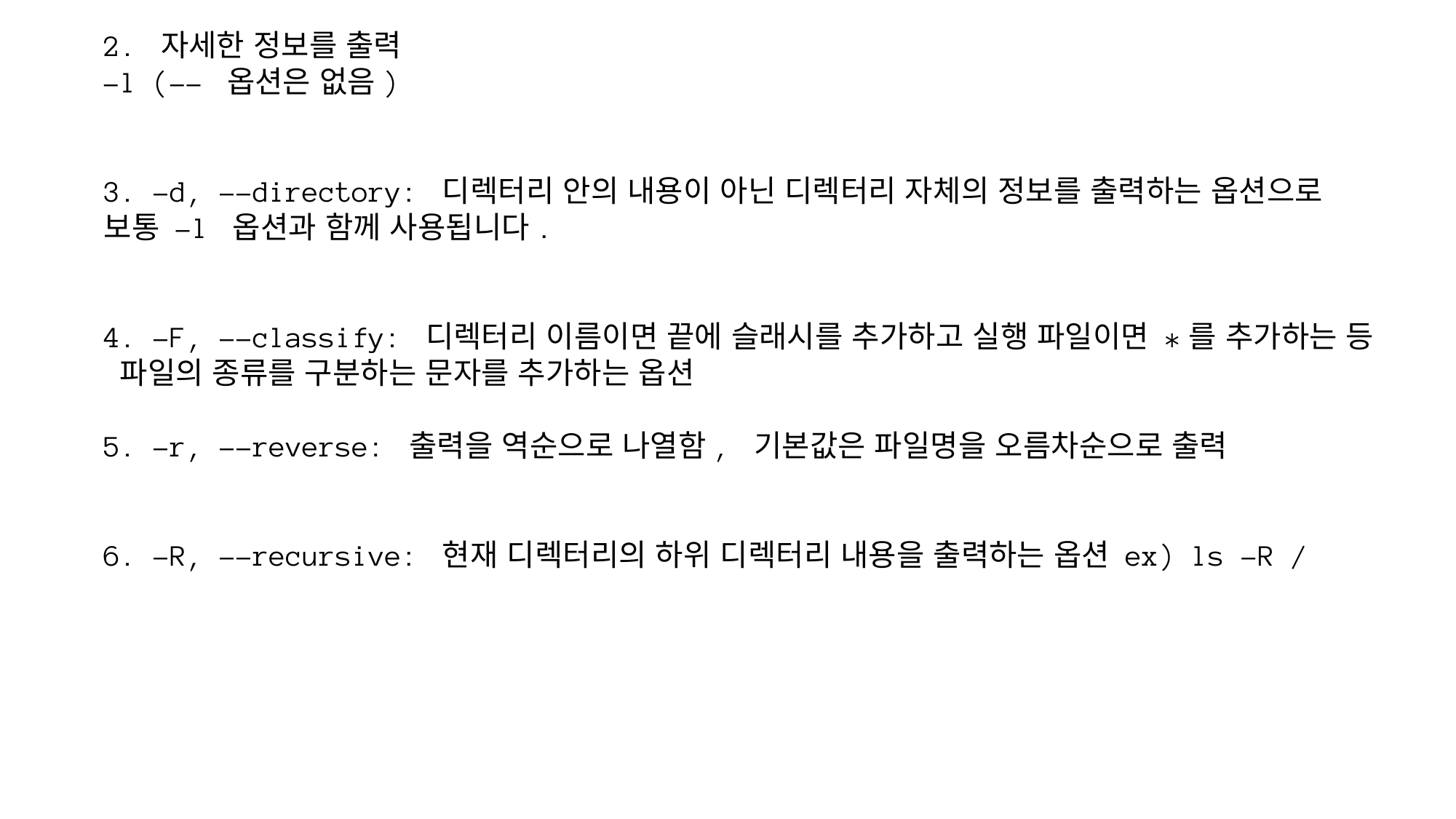

2. 자세한 정보를 출력
-l (-- 옵션은 없음)

3. -d, --directory: 디렉터리 안의 내용이 아닌 디렉터리 자체의 정보를 출력하는 옵션으로
보통 -l 옵션과 함께 사용됩니다.

4. -F, --classify: 디렉터리 이름이면 끝에 슬래시를 추가하고 실행 파일이면 *를 추가하는 등
 파일의 종류를 구분하는 문자를 추가하는 옵션

5. -r, --reverse: 출력을 역순으로 나열함, 기본값은 파일명을 오름차순으로 출력

6. -R, --recursive: 현재 디렉터리의 하위 디렉터리 내용을 출력하는 옵션 ex) ls -R /